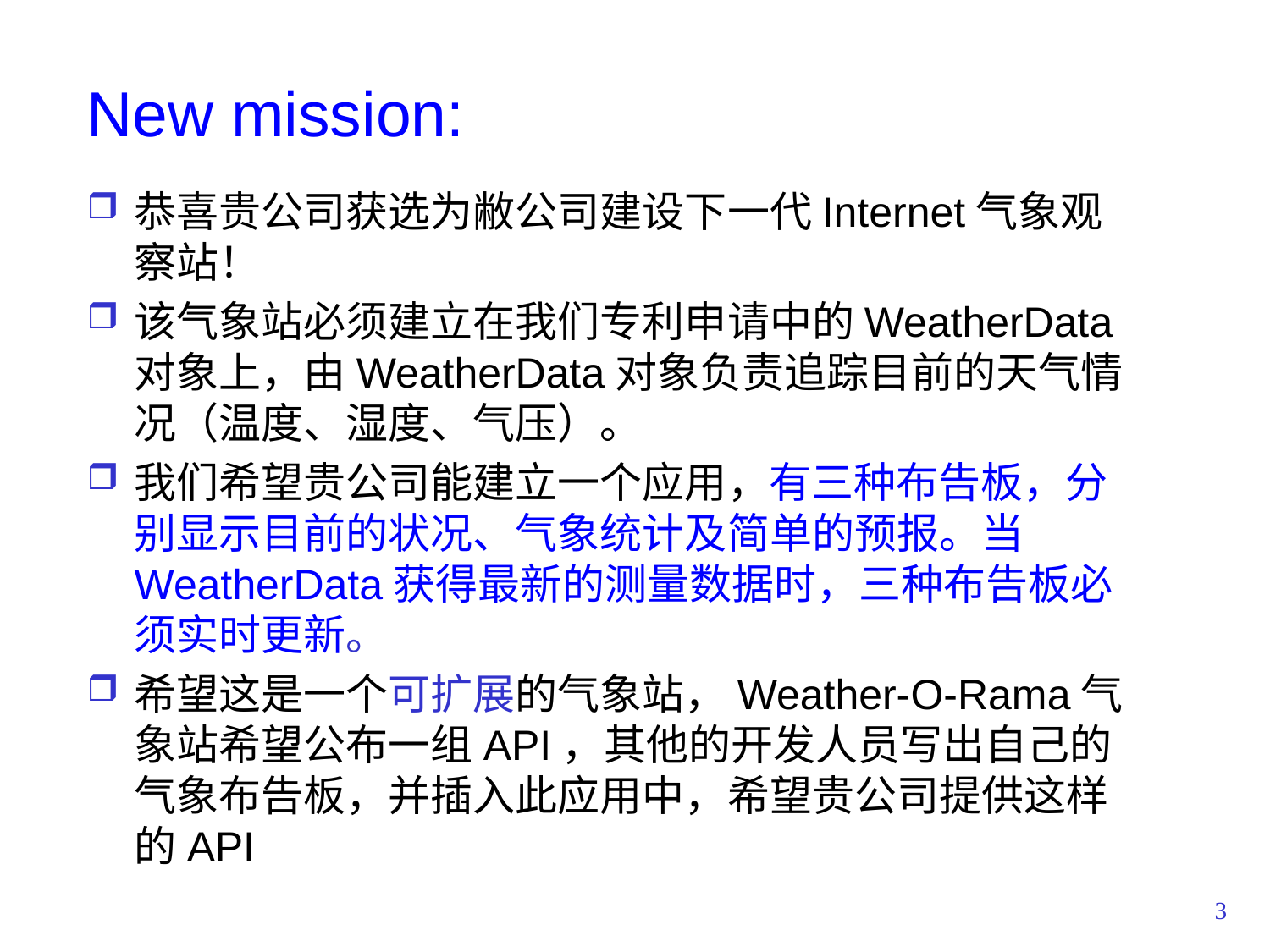

# New mission:
恭喜贵公司获选为敝公司建设下一代Internet气象观察站！
该气象站必须建立在我们专利申请中的WeatherData对象上，由WeatherData对象负责追踪目前的天气情况（温度、湿度、气压）。
我们希望贵公司能建立一个应用，有三种布告板，分别显示目前的状况、气象统计及简单的预报。当WeatherData获得最新的测量数据时，三种布告板必须实时更新。
希望这是一个可扩展的气象站，Weather-O-Rama气象站希望公布一组API，其他的开发人员写出自己的气象布告板，并插入此应用中，希望贵公司提供这样的API
3